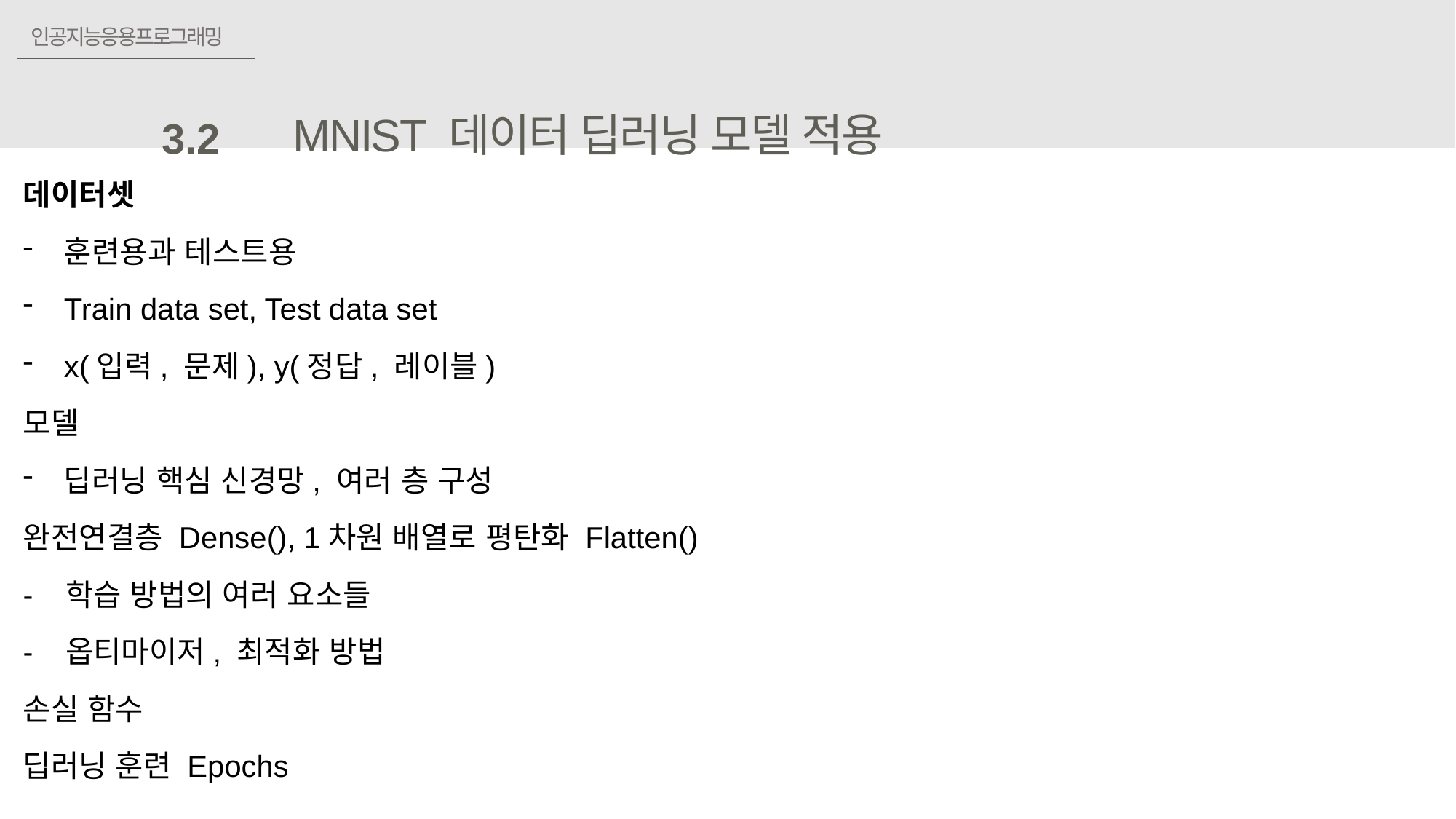

인공지능응용프로그래밍
# 3.2	 MNIST 데이터 딥러닝 모델 적용
데이터셋
훈련용과 테스트용
Train data set, Test data set
x(입력, 문제), y(정답, 레이블)
모델
딥러닝 핵심 신경망, 여러 층 구성
완전연결층 Dense(), 1차원 배열로 평탄화 Flatten()
-   학습 방법의 여러 요소들
-   옵티마이저, 최적화 방법
손실 함수
딥러닝 훈련 Epochs